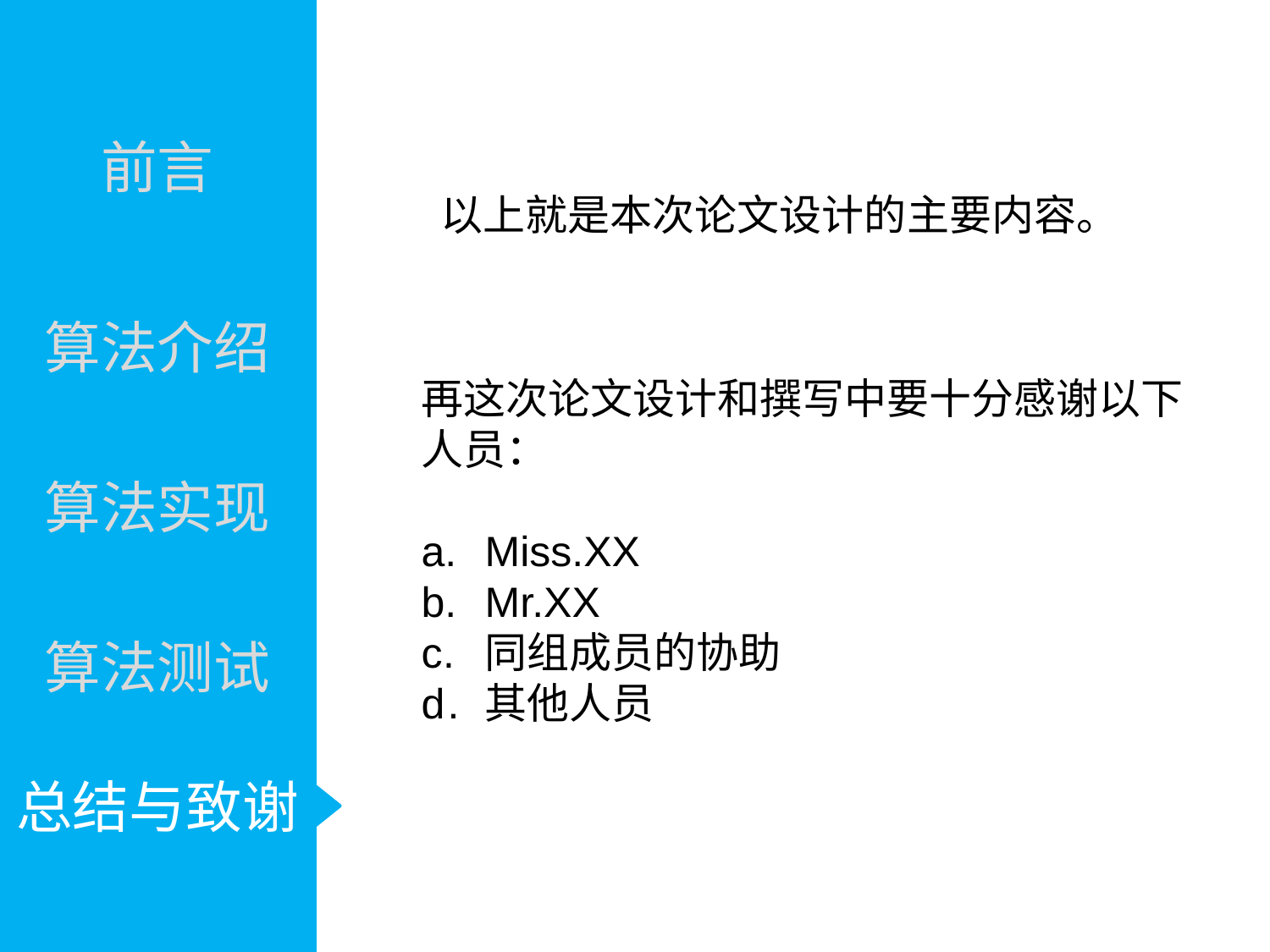

前言
算法介绍
算法实现
算法测试
总结与致谢
以上就是本次论文设计的主要内容。
再这次论文设计和撰写中要十分感谢以下
人员：

Miss.XX
Mr.XX
同组成员的协助
其他人员